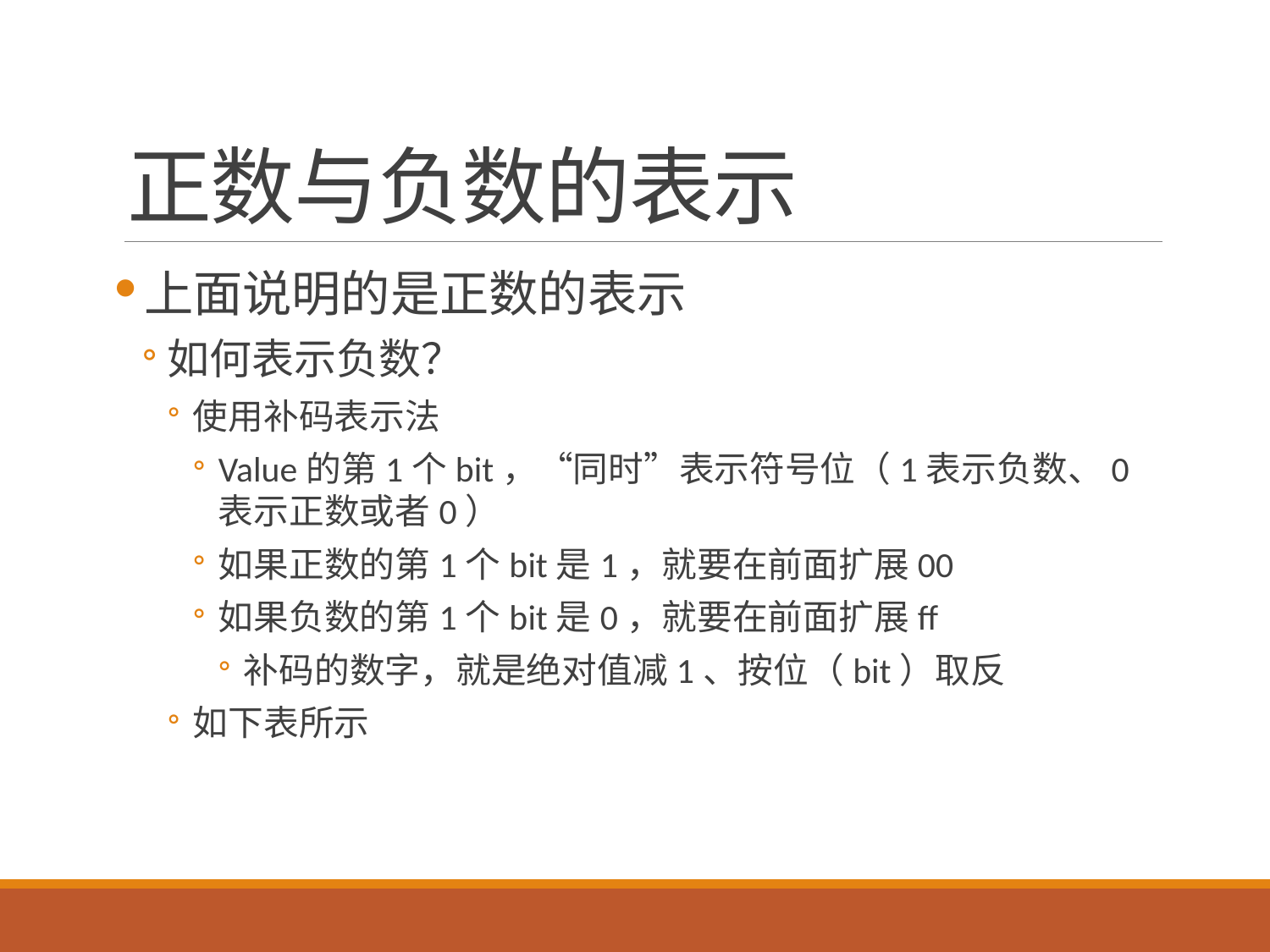

# 正数与负数的表示
上面说明的是正数的表示
如何表示负数？
使用补码表示法
Value的第1个bit，“同时”表示符号位（1表示负数、0表示正数或者0）
如果正数的第1个bit是1，就要在前面扩展00
如果负数的第1个bit是0，就要在前面扩展ff
补码的数字，就是绝对值减1、按位（bit）取反
如下表所示
51